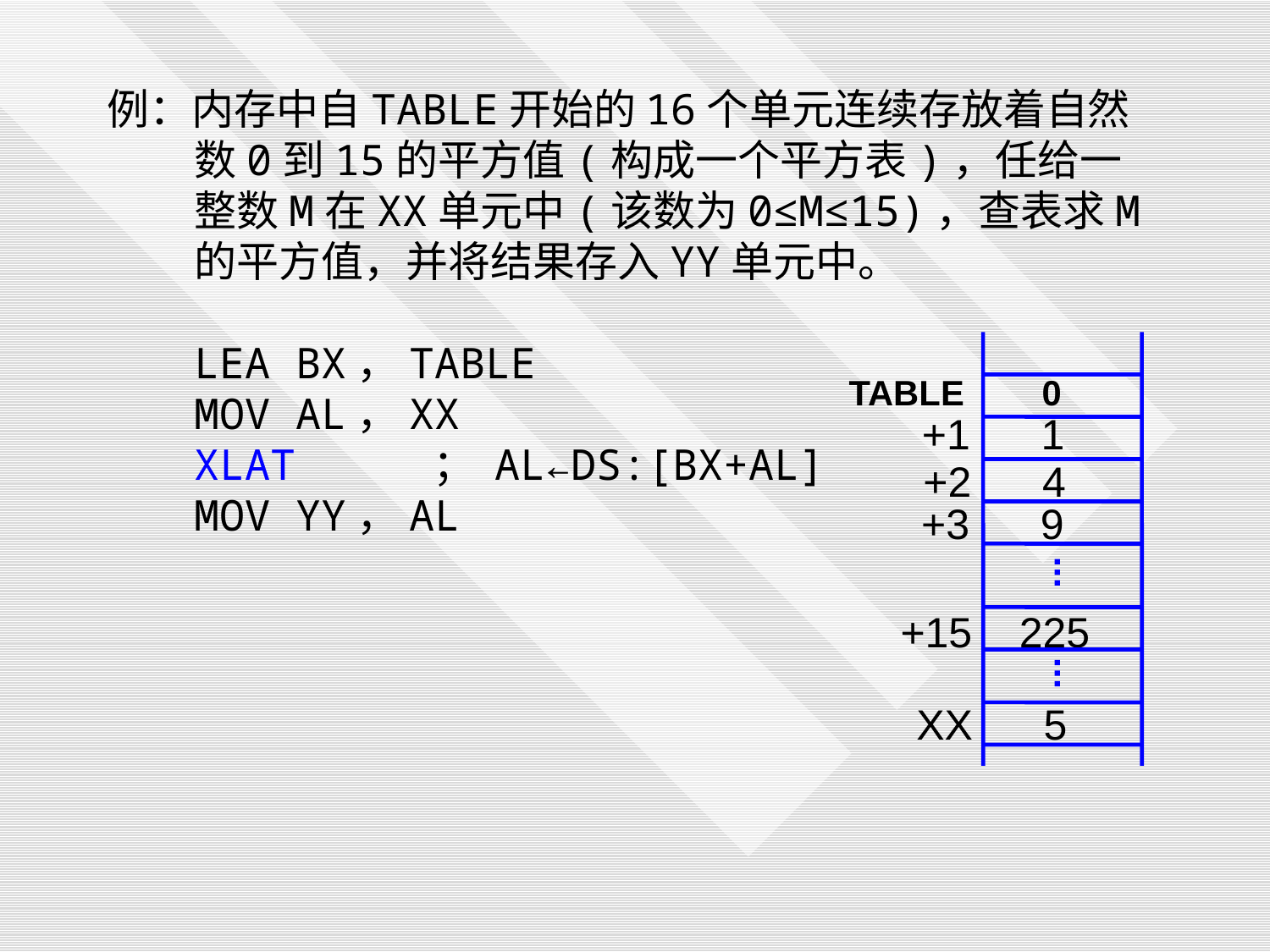

例：内存中自TABLE开始的16个单元连续存放着自然数0到15的平方值(构成一个平方表)，任给一整数M在XX单元中(该数为0≤M≤15)，查表求M的平方值，并将结果存入YY单元中。

	LEA BX，TABLE
	MOV AL，XX
	XLAT	    ； AL←DS:[BX+AL]
	MOV YY，AL

TABLE        0
+1      1
+2      4
+3      9
+15    225
XX      5